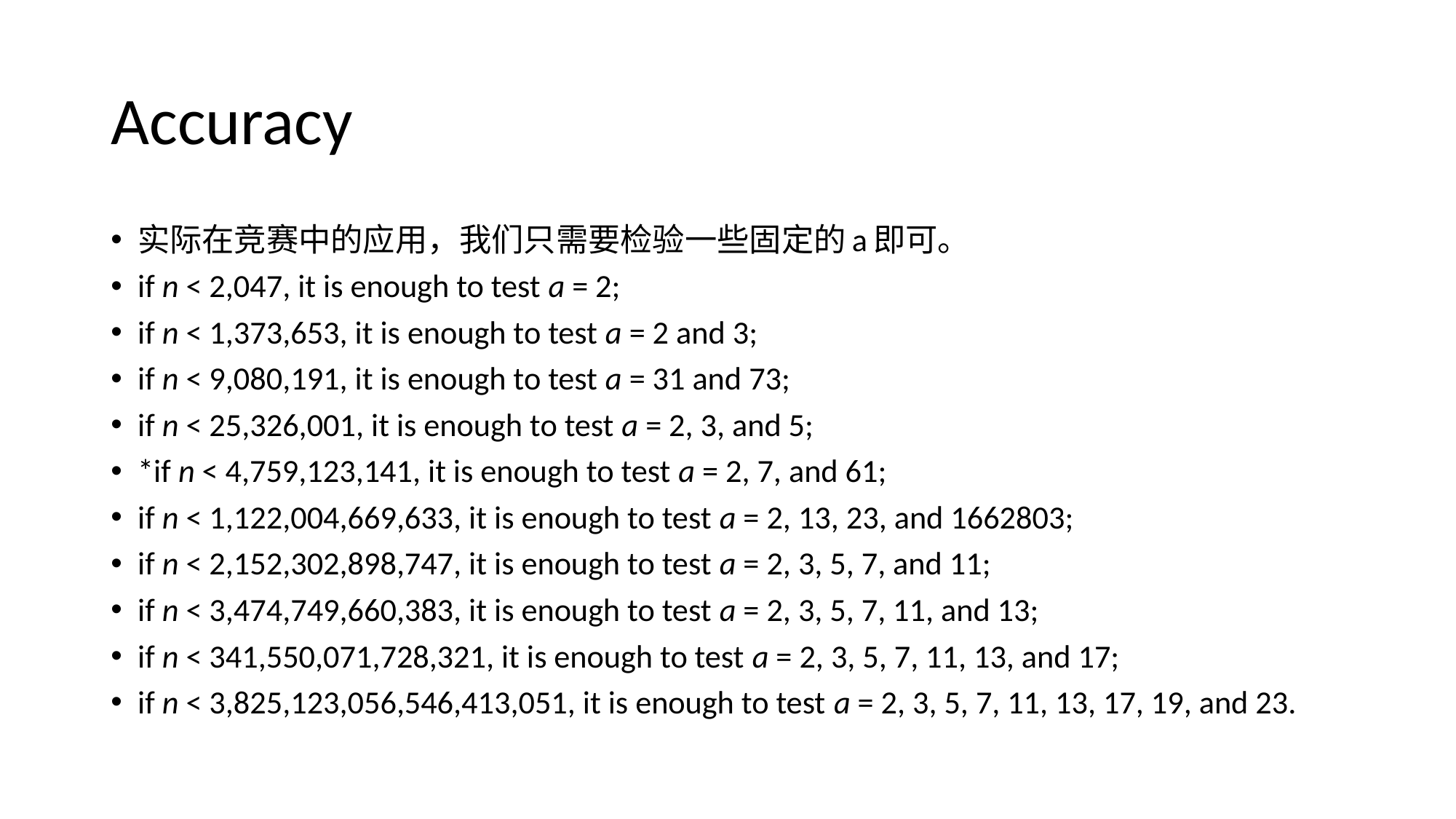

# Accuracy
实际在竞赛中的应用，我们只需要检验一些固定的a即可。
if n < 2,047, it is enough to test a = 2;
if n < 1,373,653, it is enough to test a = 2 and 3;
if n < 9,080,191, it is enough to test a = 31 and 73;
if n < 25,326,001, it is enough to test a = 2, 3, and 5;
*if n < 4,759,123,141, it is enough to test a = 2, 7, and 61;
if n < 1,122,004,669,633, it is enough to test a = 2, 13, 23, and 1662803;
if n < 2,152,302,898,747, it is enough to test a = 2, 3, 5, 7, and 11;
if n < 3,474,749,660,383, it is enough to test a = 2, 3, 5, 7, 11, and 13;
if n < 341,550,071,728,321, it is enough to test a = 2, 3, 5, 7, 11, 13, and 17;
if n < 3,825,123,056,546,413,051, it is enough to test a = 2, 3, 5, 7, 11, 13, 17, 19, and 23.